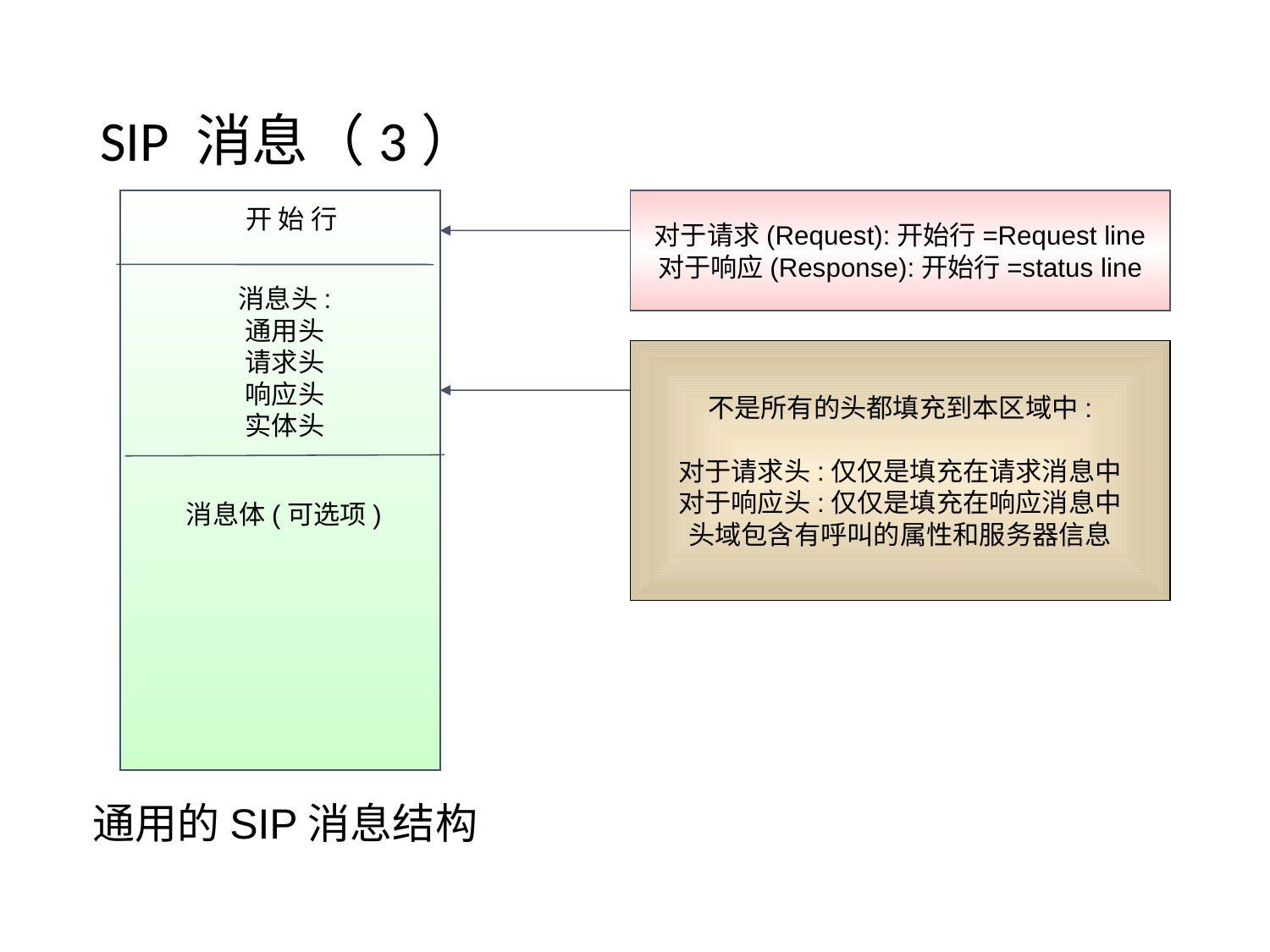

# SIP 消息（3）

对于请求(Request):开始行=Request line
对于响应(Response):开始行=status line
开 始 行

消息头:
通用头
请求头
响应头
实体头
不是所有的头都填充到本区域中:

对于请求头:仅仅是填充在请求消息中
对于响应头:仅仅是填充在响应消息中
头域包含有呼叫的属性和服务器信息

消息体(可选项)
通用的SIP消息结构